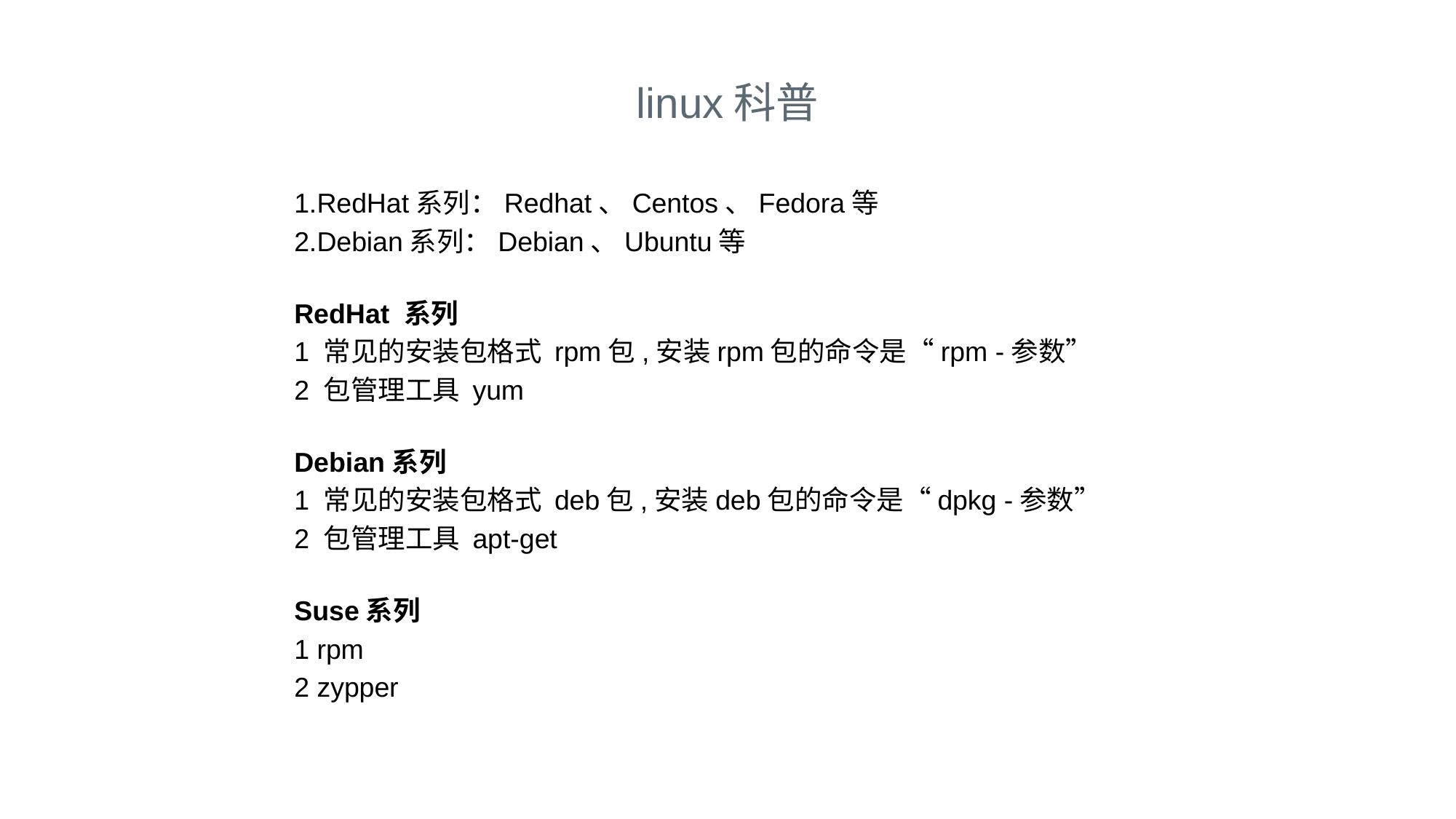

# linux科普
1.RedHat系列：Redhat、Centos、Fedora等
2.Debian系列：Debian、Ubuntu等

RedHat 系列
1 常见的安装包格式 rpm包,安装rpm包的命令是“rpm -参数”
2 包管理工具 yum

Debian系列
1 常见的安装包格式 deb包,安装deb包的命令是“dpkg -参数”
2 包管理工具 apt-get

Suse系列
1 rpm
2 zypper